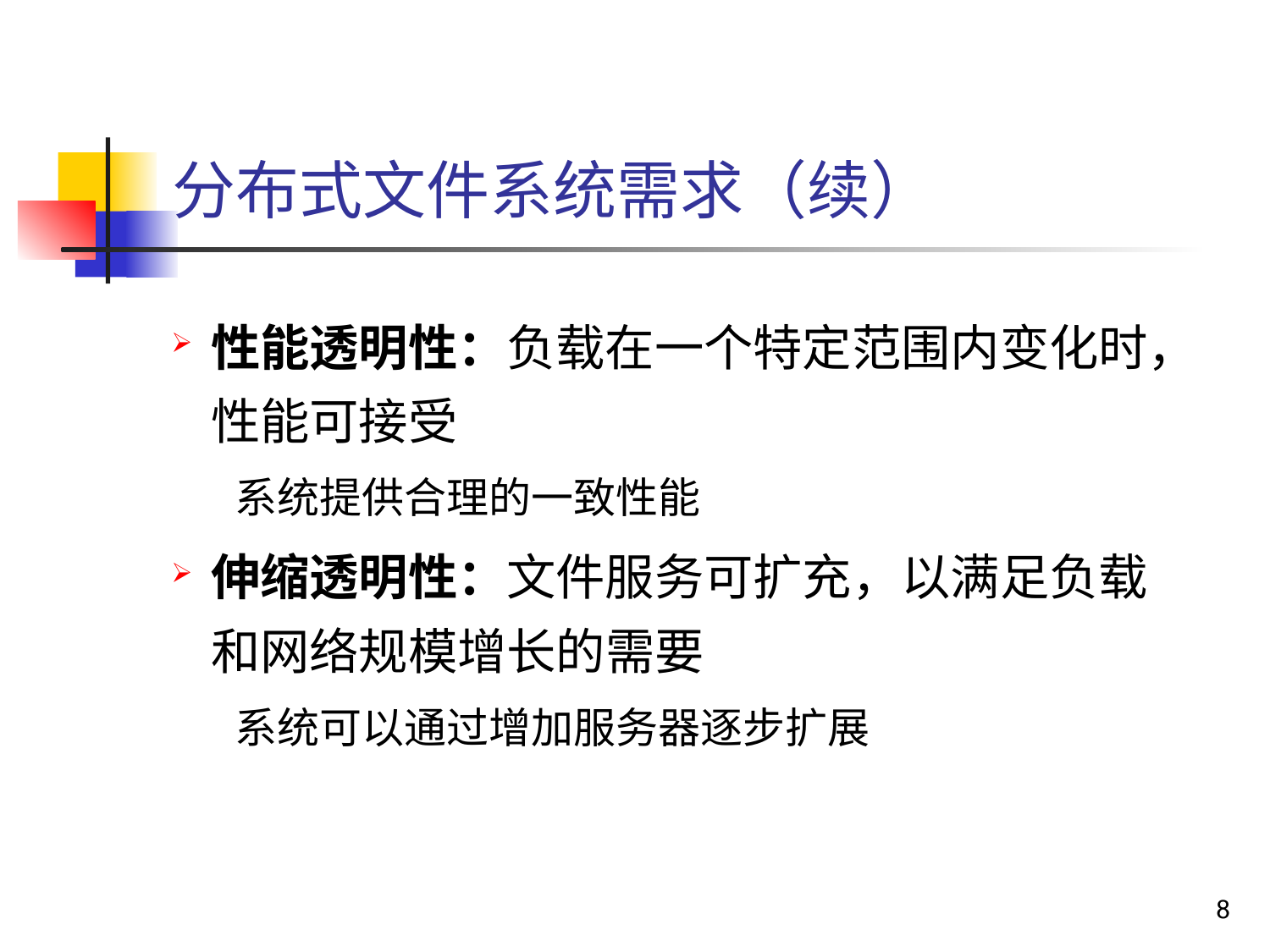

分布式文件系统需求（续）
性能透明性：负载在一个特定范围内变化时，性能可接受
系统提供合理的一致性能
伸缩透明性：文件服务可扩充，以满足负载和网络规模增长的需要
系统可以通过增加服务器逐步扩展

8